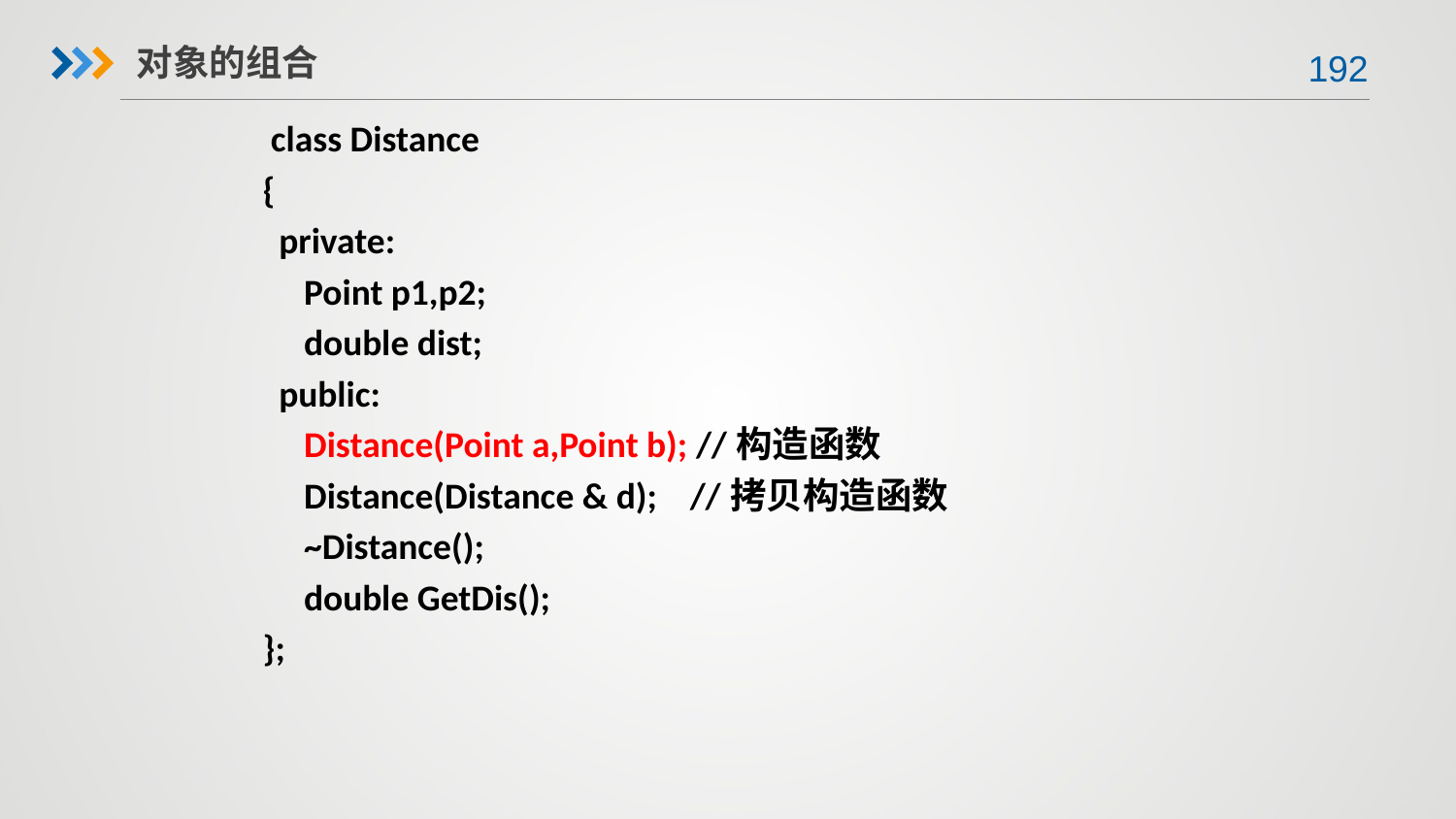

对象的组合
 class Distance
{
  private:
     Point p1,p2;
     double dist;
  public:
     Distance(Point a,Point b); //构造函数
     Distance(Distance & d);    //拷贝构造函数
     ~Distance();
     double GetDis();
};